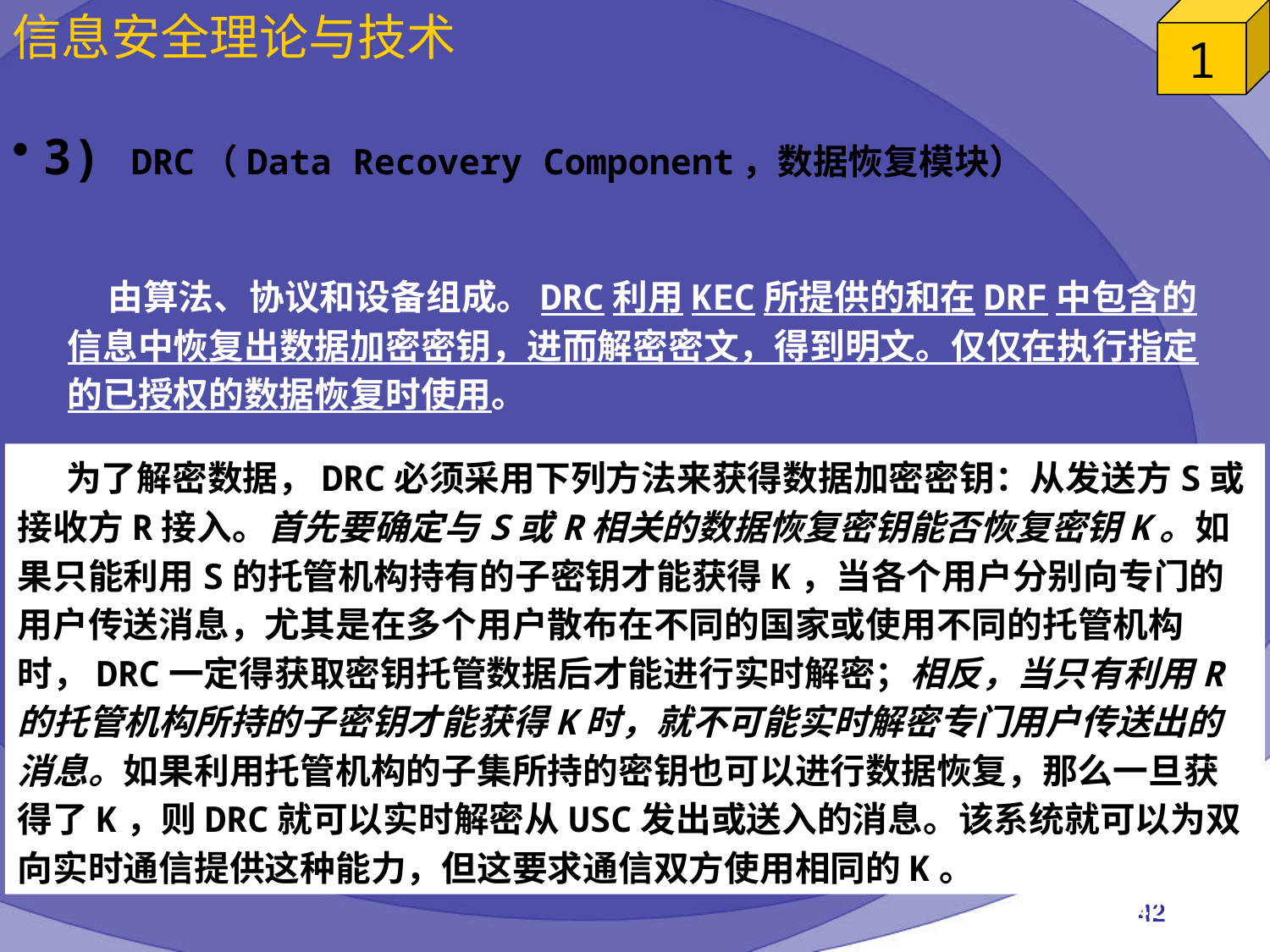

3) DRC（Data Recovery Component，数据恢复模块）
    由算法、协议和设备组成。DRC利用KEC所提供的和在DRF中包含的信息中恢复出数据加密密钥，进而解密密文，得到明文。仅仅在执行指定的已授权的数据恢复时使用。
     为了解密数据，DRC必须采用下列方法来获得数据加密密钥：从发送方S或接收方R接入。首先要确定与S或R相关的数据恢复密钥能否恢复密钥K。如果只能利用S的托管机构持有的子密钥才能获得K，当各个用户分别向专门的用户传送消息，尤其是在多个用户散布在不同的国家或使用不同的托管机构时，DRC一定得获取密钥托管数据后才能进行实时解密；相反，当只有利用R的托管机构所持的子密钥才能获得K时，就不可能实时解密专门用户传送出的消息。如果利用托管机构的子集所持的密钥也可以进行数据恢复，那么一旦获得了K，则DRC就可以实时解密从USC发出或送入的消息。该系统就可以为双向实时通信提供这种能力，但这要求通信双方使用相同的K。
2023/4/25
42